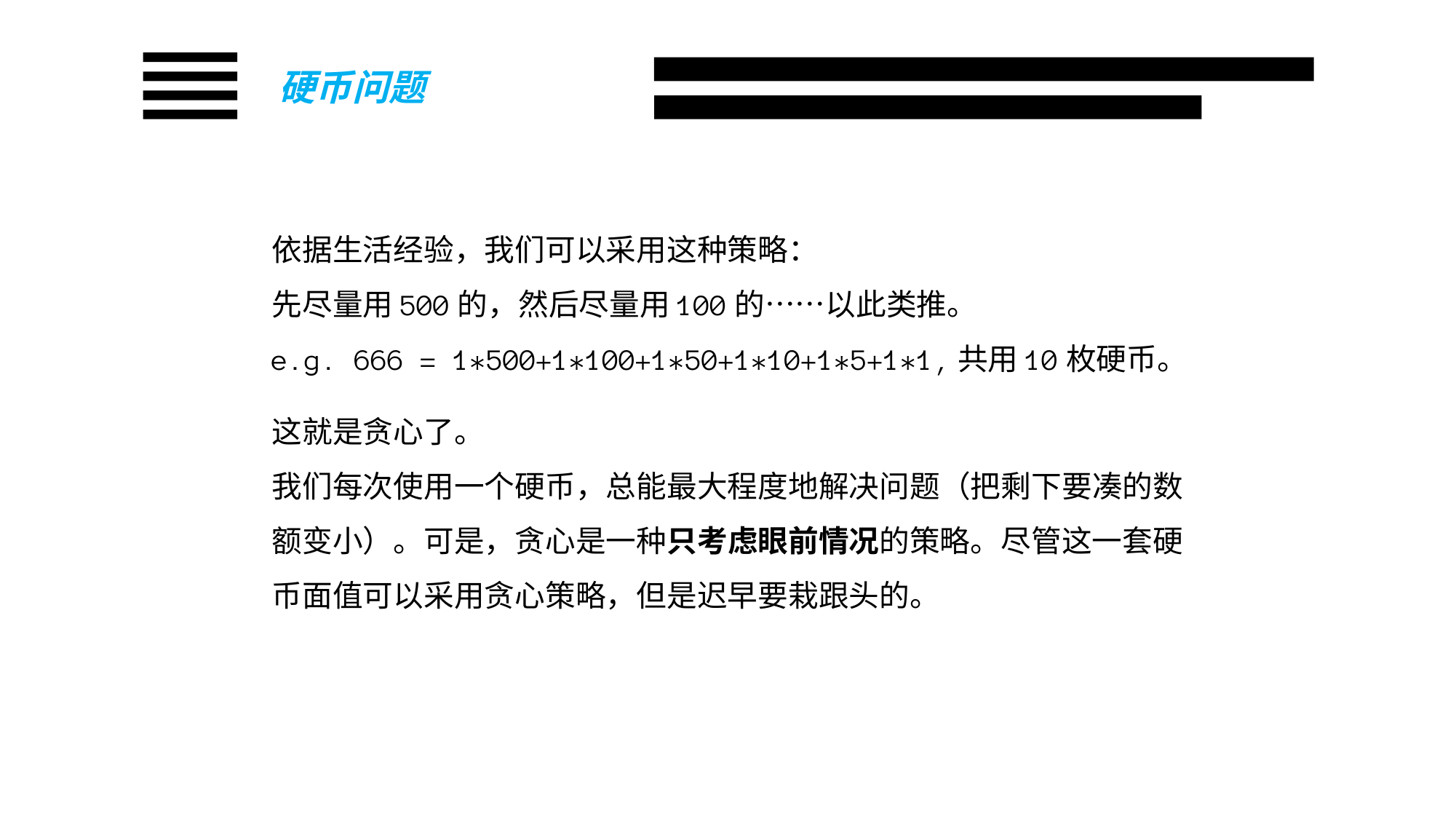

硬币问题

依据生活经验，我们可以采用这种策略：
先尽量用500的，然后尽量用100的……以此类推。
e.g. 666 = 1*500+1*100+1*50+1*10+1*5+1*1,共用10枚硬币。
这就是贪心了。
我们每次使用一个硬币，总能最大程度地解决问题（把剩下要凑的数额变小）。可是，贪心是一种只考虑眼前情况的策略。尽管这一套硬币面值可以采用贪心策略，但是迟早要栽跟头的。